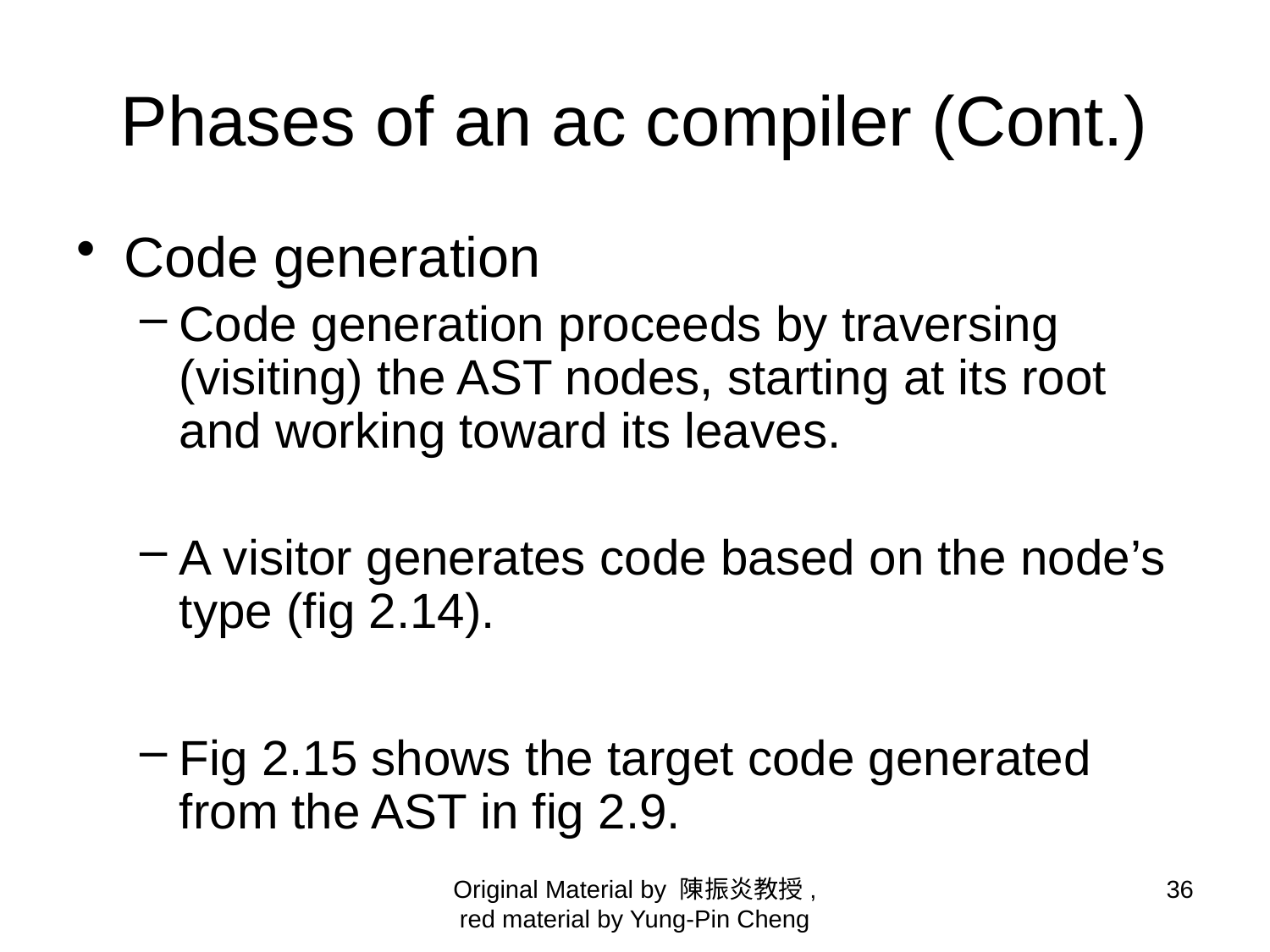

# Phases of an ac compiler (Cont.)
Code generation
Code generation proceeds by traversing (visiting) the AST nodes, starting at its root and working toward its leaves.

A visitor generates code based on the node’s type (fig 2.14).

Fig 2.15 shows the target code generated from the AST in fig 2.9.
Original Material by 陳振炎教授, red material by Yung-Pin Cheng
36